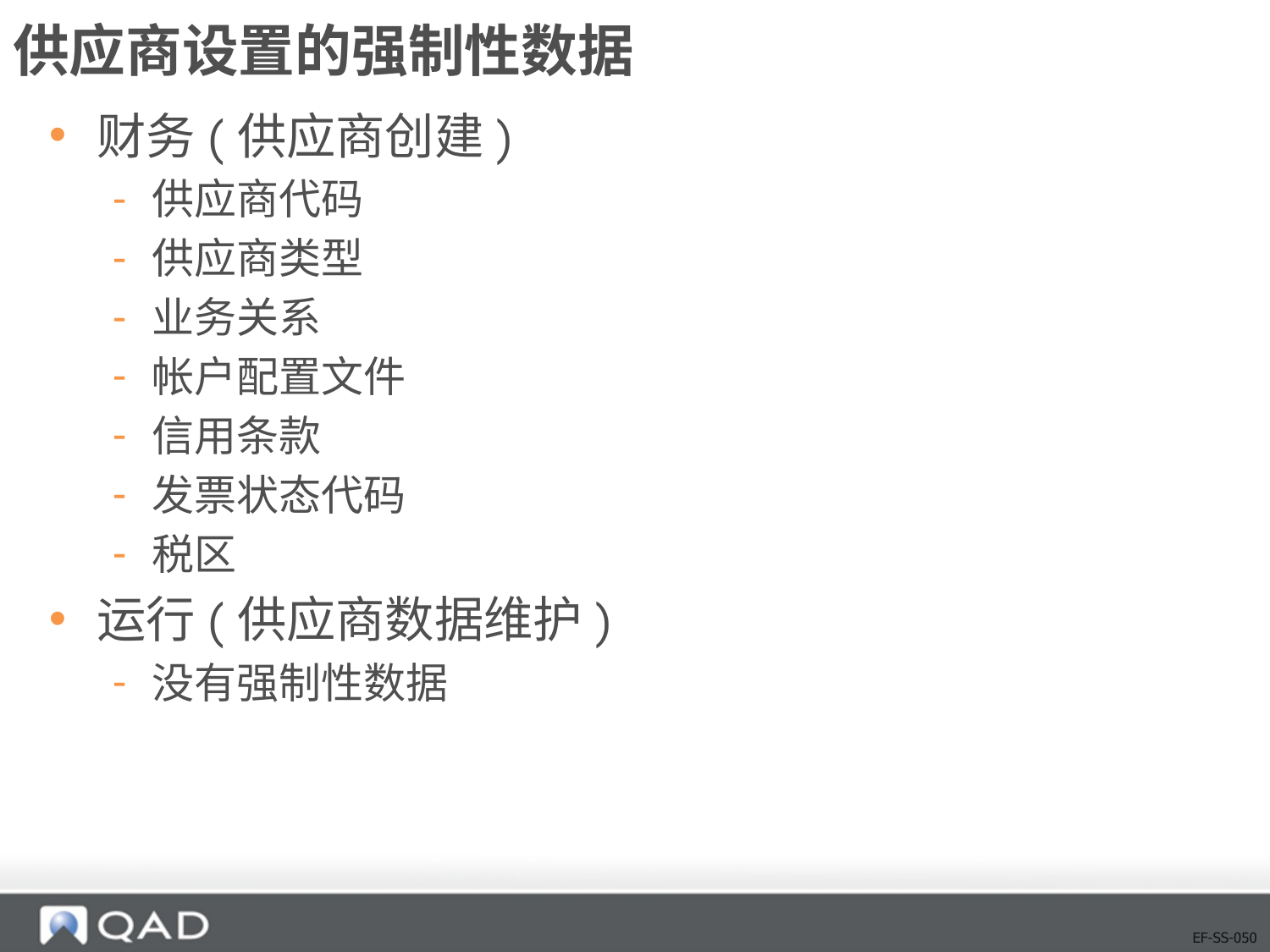

# 供应商设置的强制性数据
财务(供应商创建)
供应商代码
供应商类型
业务关系
帐户配置文件
信用条款
发票状态代码
税区
运行(供应商数据维护)
没有强制性数据
EF-SS-050